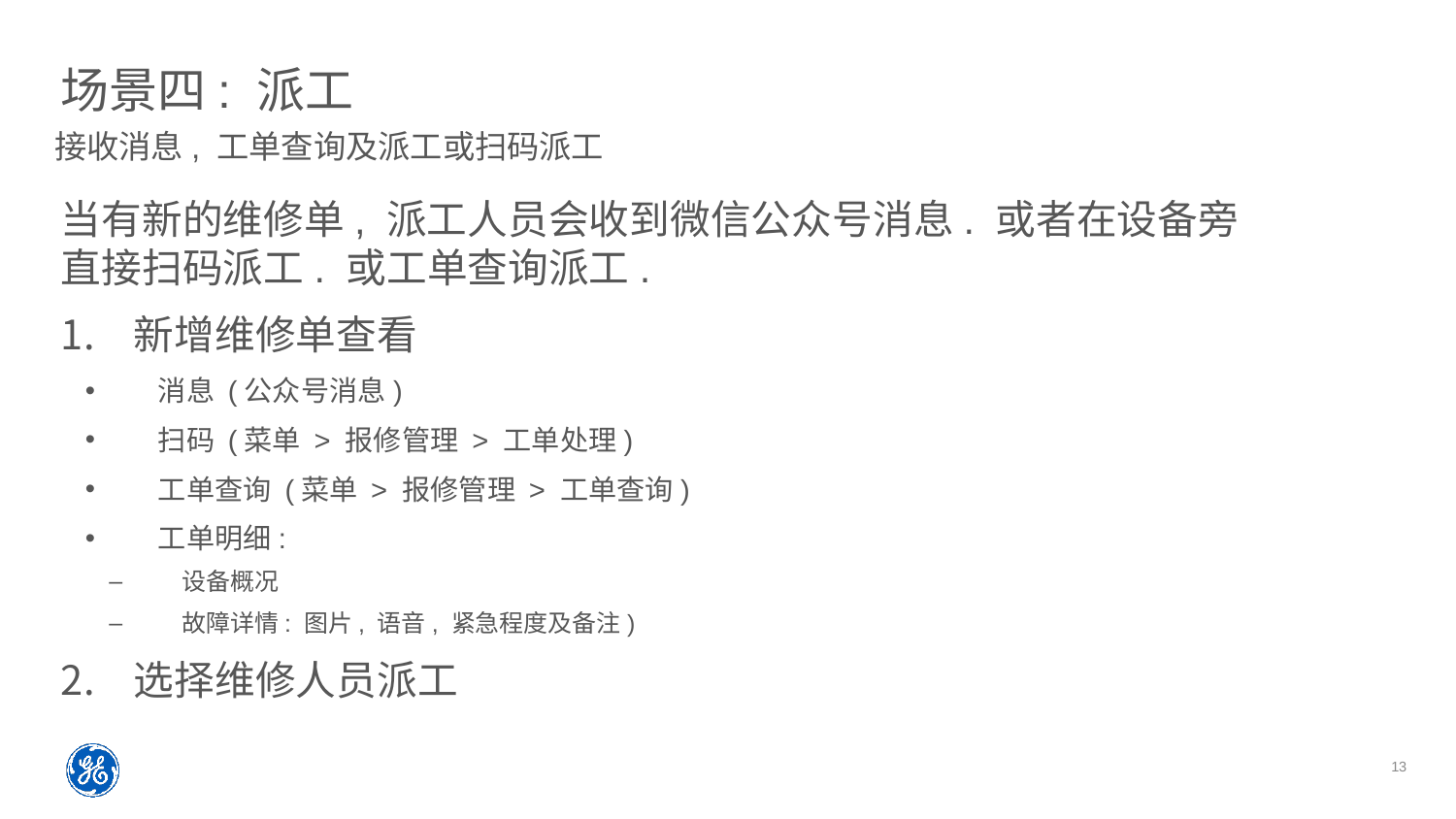

# 场景四: 派工
接收消息, 工单查询及派工或扫码派工
当有新的维修单, 派工人员会收到微信公众号消息. 或者在设备旁直接扫码派工. 或工单查询派工.
新增维修单查看
消息 (公众号消息)
扫码 (菜单 > 报修管理 > 工单处理)
工单查询 (菜单 > 报修管理 > 工单查询)
工单明细:
设备概况
故障详情: 图片, 语音, 紧急程度及备注)
选择维修人员派工
13